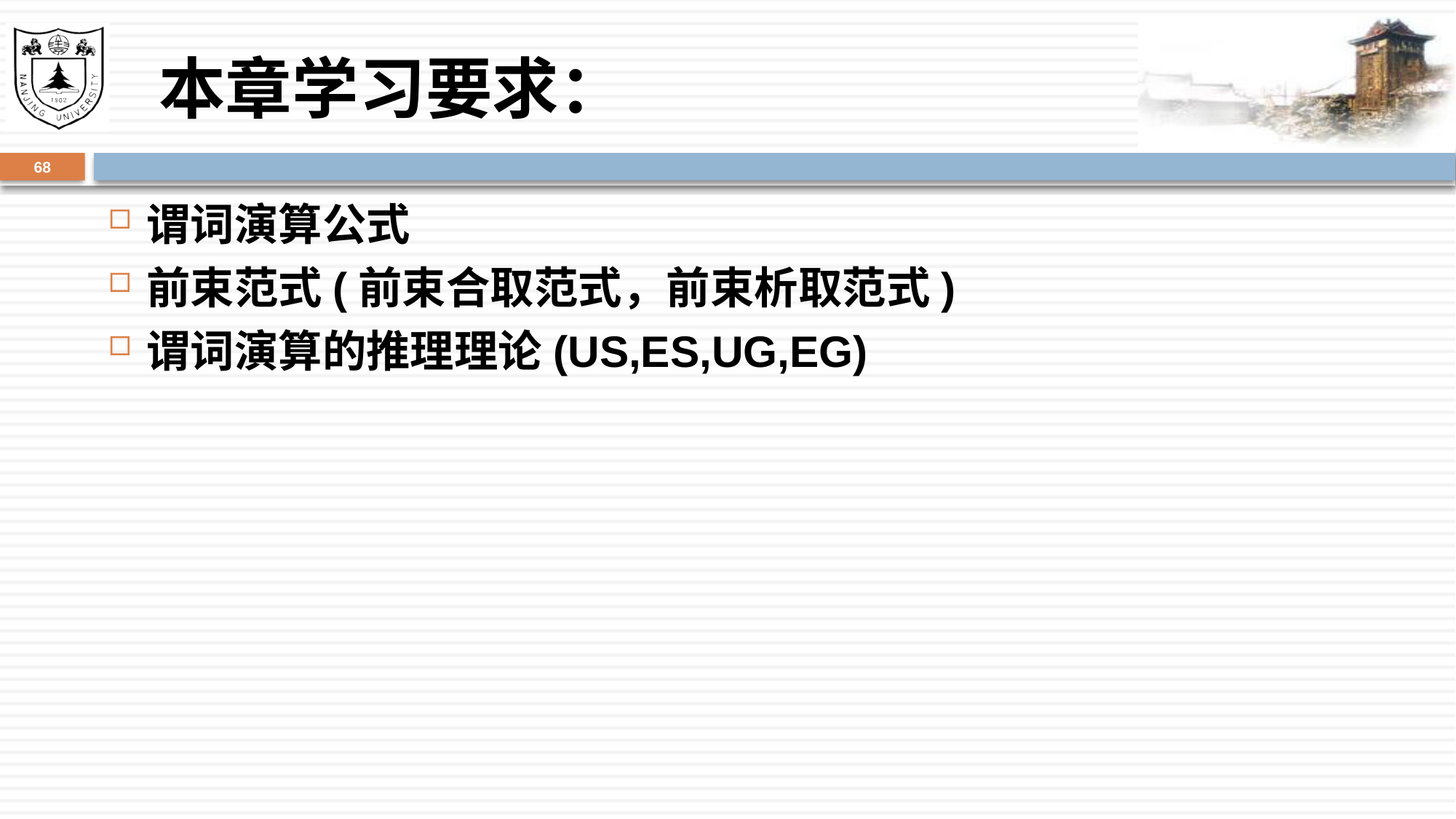

# 本章学习要求：
68
谓词演算公式
前束范式(前束合取范式，前束析取范式)
谓词演算的推理理论(US,ES,UG,EG)